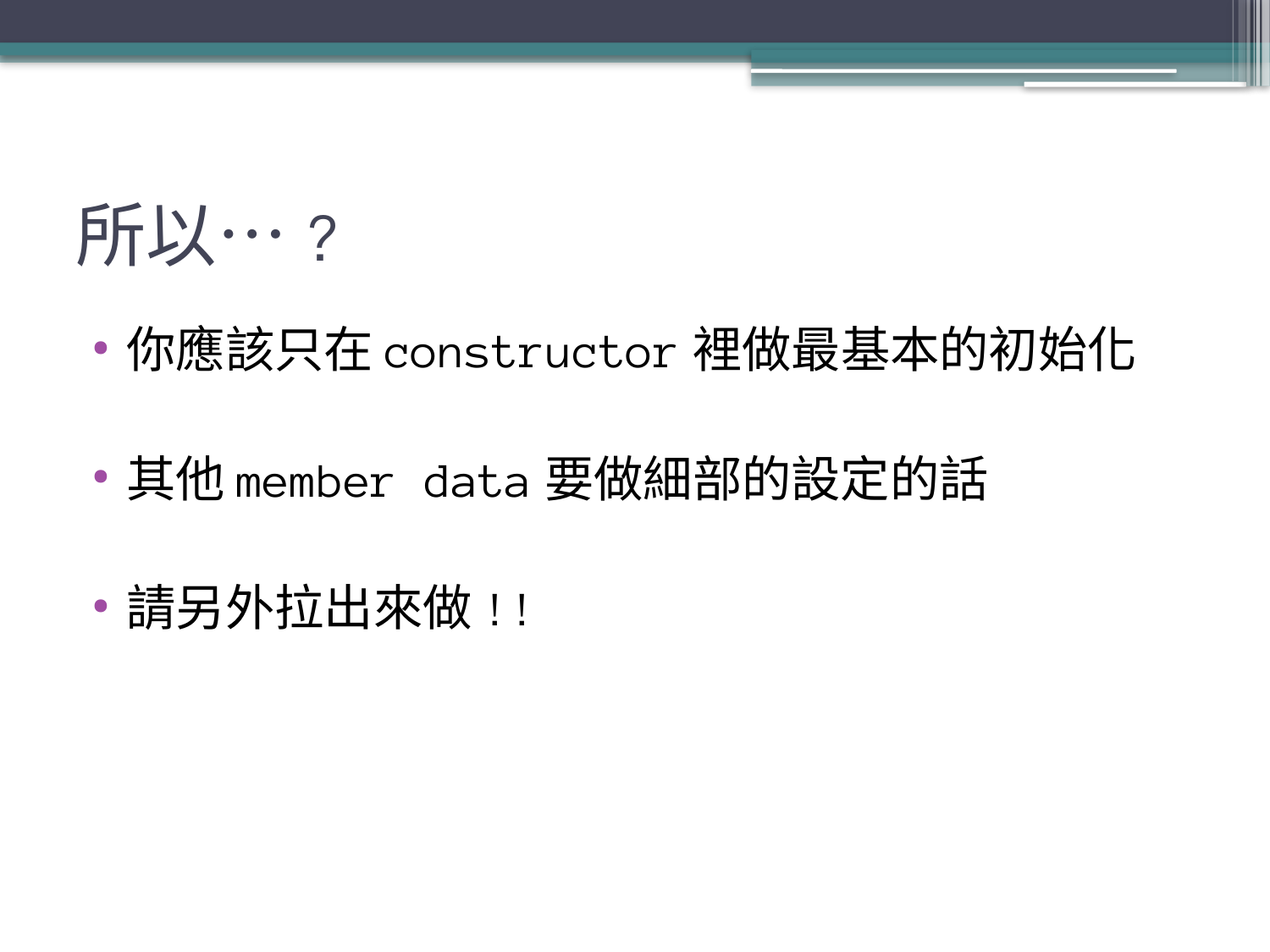

# 所以…?
你應該只在constructor裡做最基本的初始化

其他member data要做細部的設定的話

請另外拉出來做!!